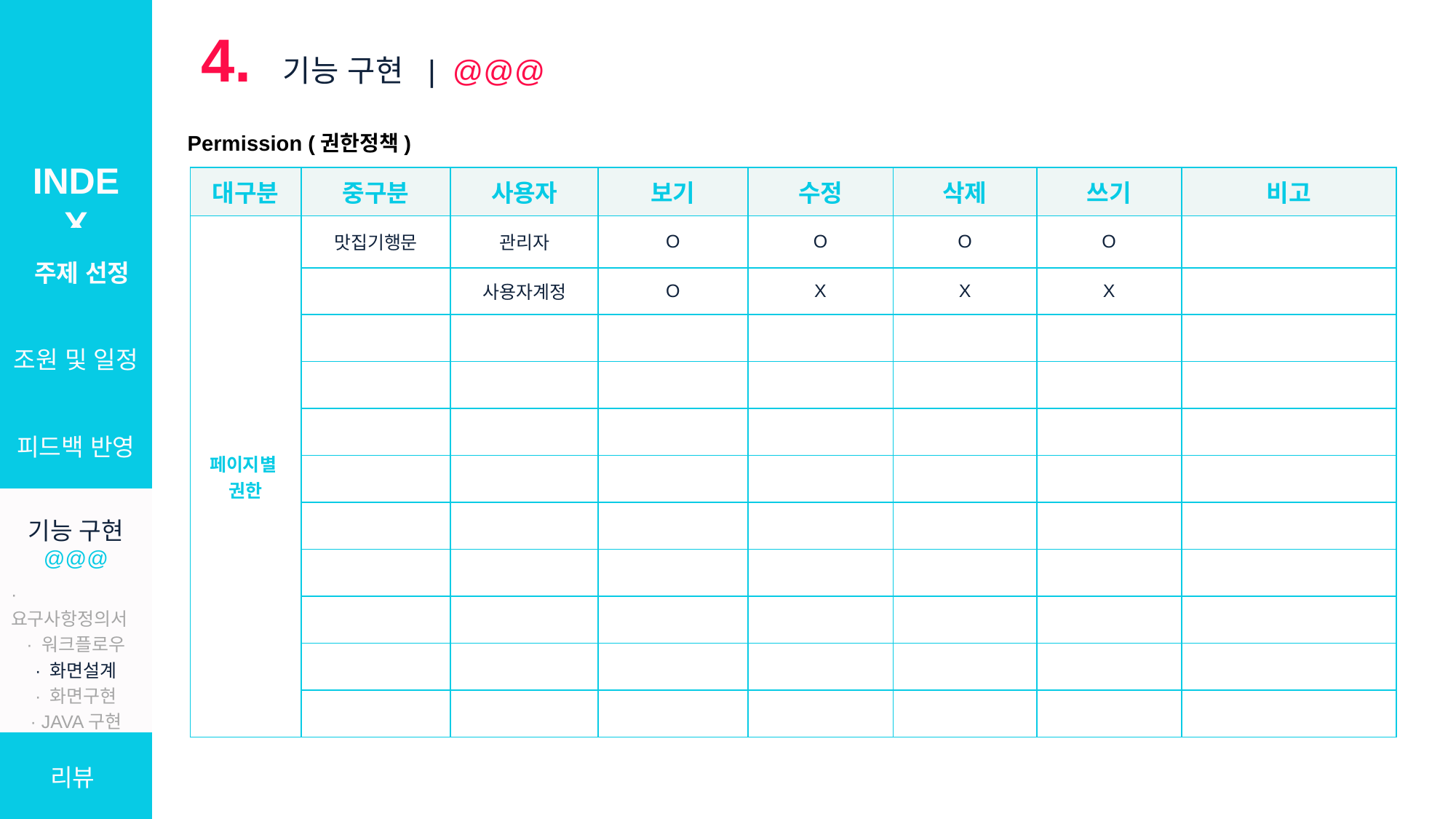

4. 기능 구현  |  @@@
Permission (권한정책)
INDEX
| 대구분 | 중구분 | 사용자 | 보기 | 수정 | 삭제 | 쓰기 | 비고 |
| --- | --- | --- | --- | --- | --- | --- | --- |
| 페이지별 권한 | 맛집기행문 | 관리자 | O | O | O | O |  |
|  |  | 사용자계정 | O | X | X | X |  |
|  |  |  |  |  |  |  |  |
|  |  |  |  |  |  |  |  |
|  |  |  |  |  |  |  |  |
|  |  |  |  |  |  |  |  |
|  |  |  |  |  |  |  |  |
|  |  |  |  |  |  |  |  |
|  |  |  |  |  |  |  |  |
|  |  |  |  |  |  |  |  |
|  |  |  |  |  |  |  |  |
| 주제 선정 |
| --- |
| 조원 및 일정 |
| 피드백 반영 |
| 기능 구현 @@@ · 요구사항정의서 · 워크플로우 · 화면설계 · 화면구현 · JAVA구현 |
| 리뷰 |